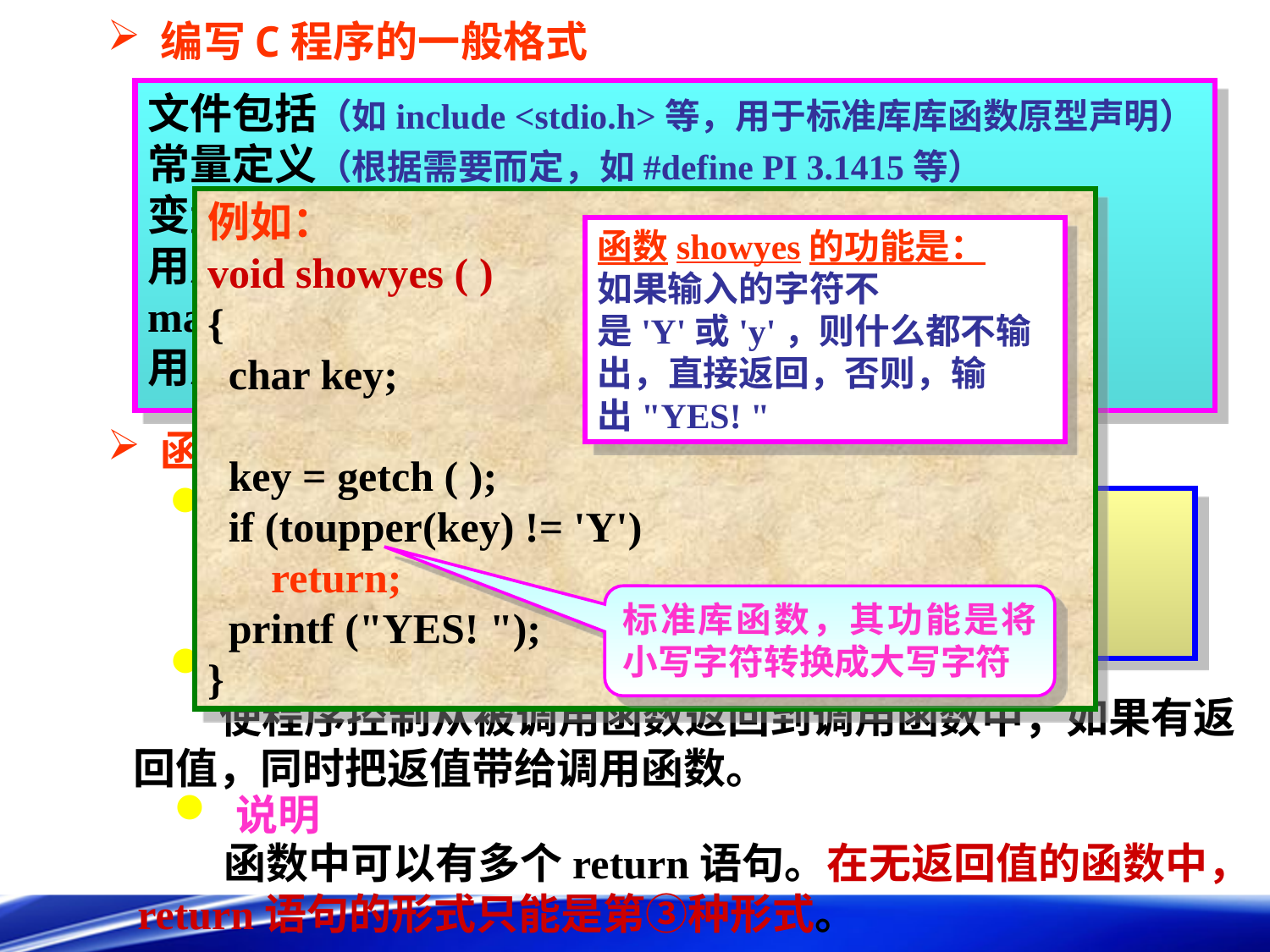

编写C程序的一般格式
文件包括（如include <stdio.h>等，用于标准库库函数原型声明）
常量定义（根据需要而定，如#define PI 3.1415等）
变量定义（根据需要而定）
用户自定义函数原型声明
main函数
用户自定义函数
例如：
void showyes ( )
{
  char key;

  key = getch ( );
  if (toupper(key) != 'Y')
      return;
  printf ("YES! ");
}
函数showyes的功能是：
如果输入的字符不是'Y'或'y'，则什么都不输出，直接返回，否则，输出"YES! "
 函数的返回（6.2.3）
 形式
  ① rerurn (表达式);    //有返回值
  ② rerutn   表达式;     //有返回值
  ③ return;                    //无返回值
标准库函数，其功能是将小写字符转换成大写字符
 功能
        使程序控制从被调用函数返回到调用函数中，如果有返回值，同时把返值带给调用函数。
 说明
        函数中可以有多个return语句。在无返回值的函数中，return语句的形式只能是第③种形式。